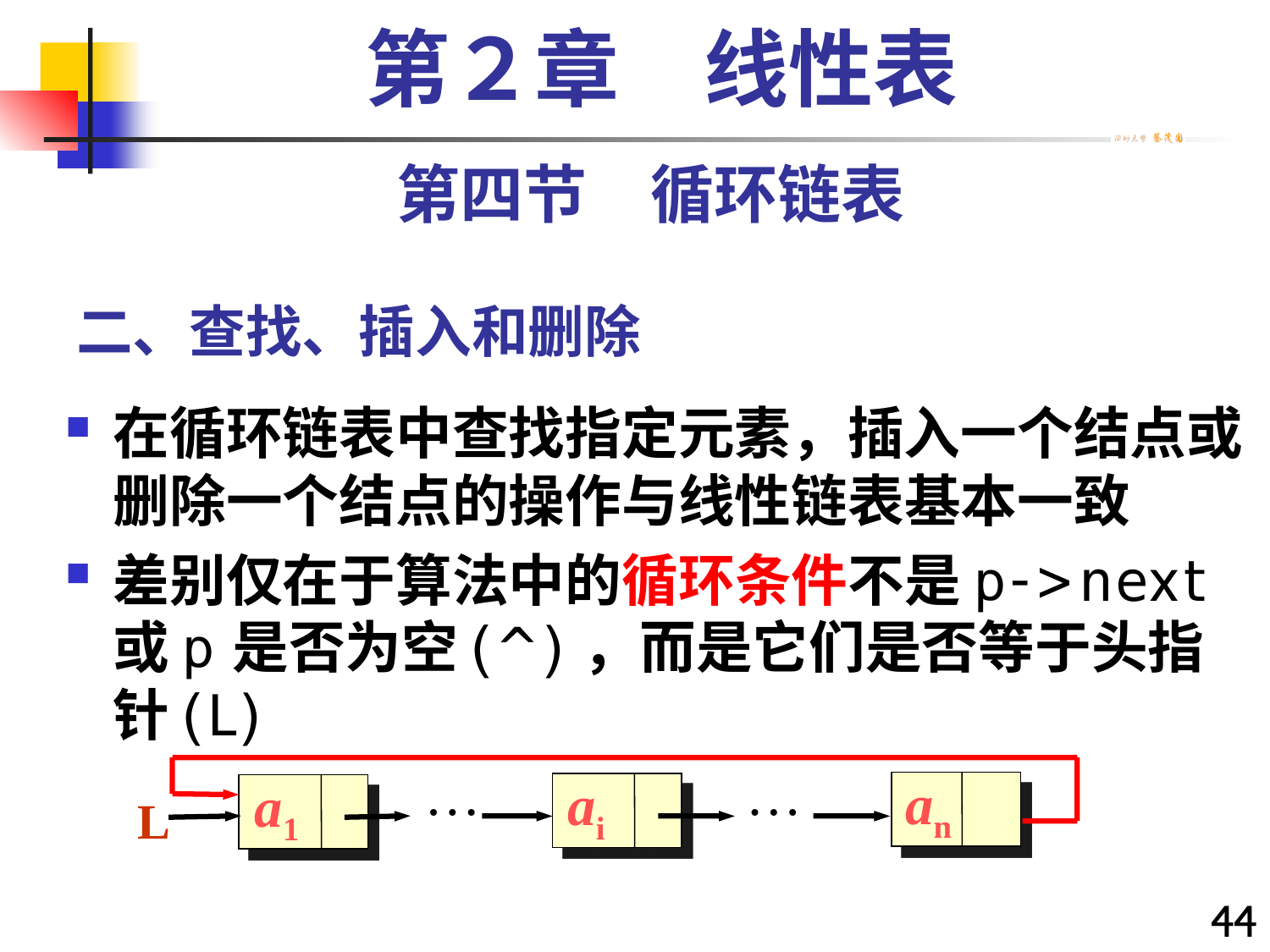

第２章　线性表
第四节　循环链表
# 二、查找、插入和删除
在循环链表中查找指定元素，插入一个结点或删除一个结点的操作与线性链表基本一致
差别仅在于算法中的循环条件不是p->next或p是否为空(^)，而是它们是否等于头指针(L)
…
…

an
ai
a1

L

44